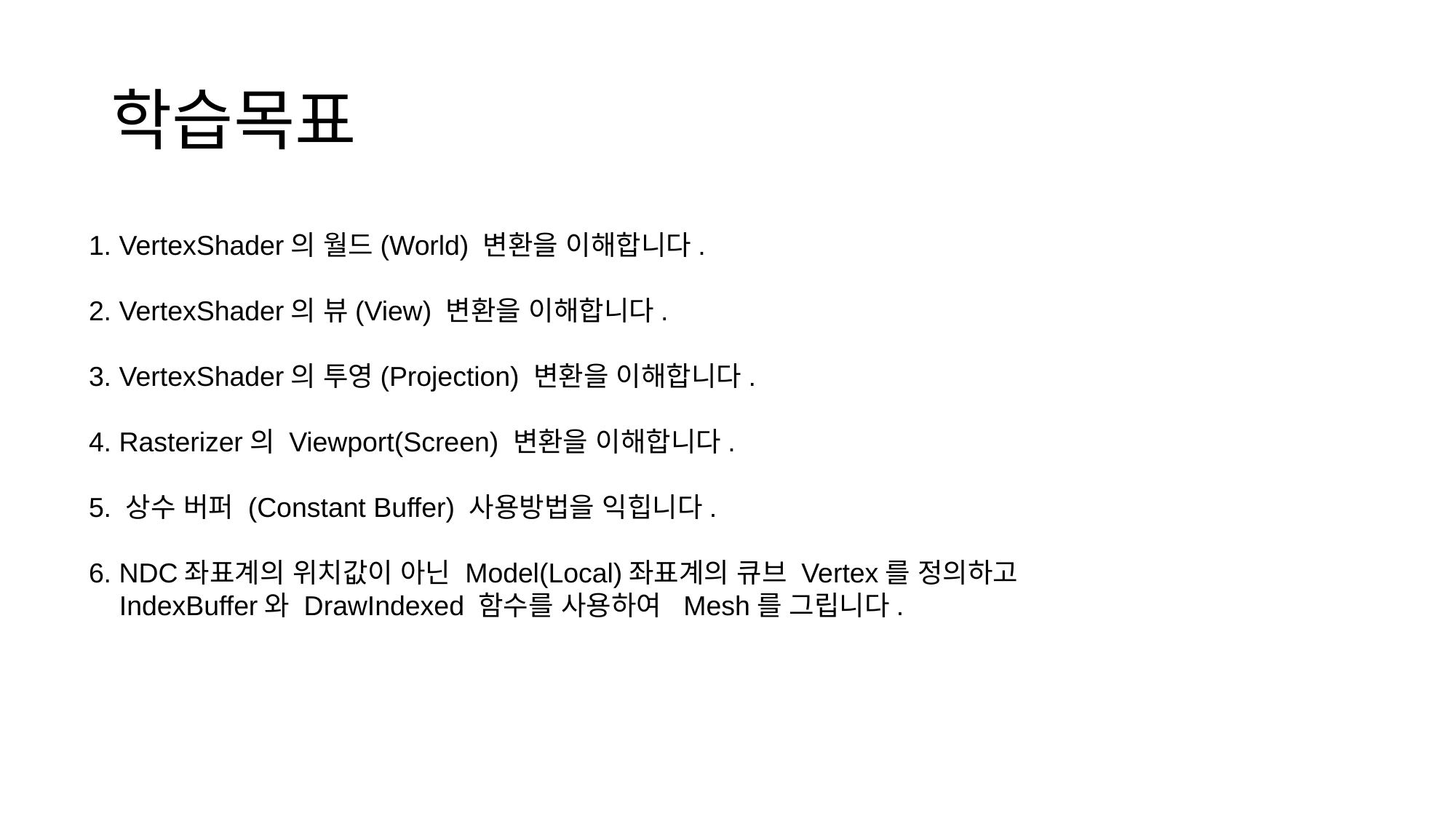

# 학습목표
1. VertexShader의 월드(World) 변환을 이해합니다.

2. VertexShader의 뷰(View) 변환을 이해합니다.

3. VertexShader의 투영(Projection) 변환을 이해합니다.

4. Rasterizer의 Viewport(Screen) 변환을 이해합니다.

5. 상수 버퍼 (Constant Buffer) 사용방법을 익힙니다.

6. NDC좌표계의 위치값이 아닌 Model(Local)좌표계의 큐브 Vertex를 정의하고
    IndexBuffer와 DrawIndexed 함수를 사용하여  Mesh를 그립니다.